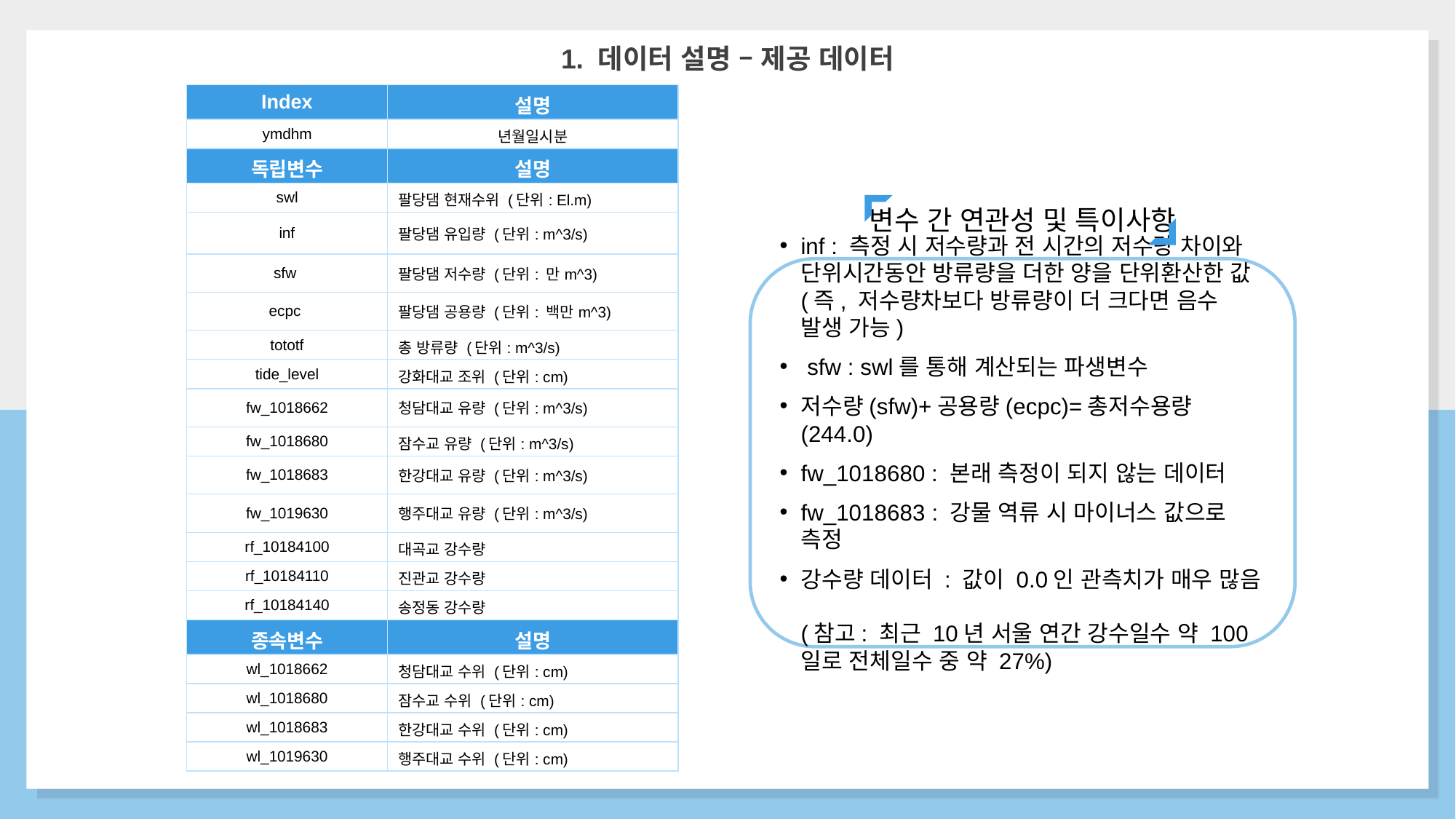

1. 데이터 설명 – 제공 데이터

| Index | 설명 |
| --- | --- |
| ymdhm | 년월일시분 |
| 독립변수 | 설명 |
| swl​ | 팔당댐 현재수위 (단위: El.m)​ |
| inf​ | 팔당댐 유입량 (단위: m^3/s)​ |
| sfw ​ | 팔당댐 저수량 (단위: 만m^3)​ |
| ecpc ​ | 팔당댐 공용량 (단위: 백만m^3)​ |
| tototf​ | 총 방류량 (단위: m^3/s)​ |
| tide\_level​ | 강화대교 조위 (단위: cm)​ |
| fw\_1018662​ | 청담대교 유량 (단위: m^3/s)​ |
| fw\_1018680​ | 잠수교 유량 (단위: m^3/s)​ |
| fw\_1018683​ | 한강대교 유량 (단위: m^3/s)​ |
| fw\_1019630​ | 행주대교 유량 (단위: m^3/s)​ |
| rf\_10184100​ | 대곡교 강수량 ​ |
| rf\_10184110​ | 진관교 강수량​ |
| rf\_10184140​ | 송정동 강수량​ |
| 종속변수 | 설명 |
| wl\_1018662​ | 청담대교 수위 (단위: cm)​ |
| wl\_1018680​ | 잠수교 수위 (단위: cm)​ |
| wl\_1018683​ | 한강대교 수위 (단위: cm)​ |
| wl\_1019630​ | 행주대교 수위 (단위: cm)​ |

변수 간 연관성 및 특이사항

inf : 측정 시 저수량과 전 시간의 저수량 차이와 단위시간동안 방류량을 더한 양을 단위환산한 값 (즉, 저수량차보다 방류량이 더 크다면 음수 발생 가능)
 sfw : swl를 통해 계산되는 파생변수​
저수량(sfw)+공용량(ecpc)=총저수용량(244.0)​
fw_1018680 : 본래 측정이 되지 않는 데이터
​fw_1018683​ : 강물 역류 시 마이너스 값으로 측정
강수량 데이터 : 값이 0.0인 관측치가 매우 많음 
(참고: 최근 10년 서울 연간 강수일수 약 100일로 전체일수 중 약 27%)
26